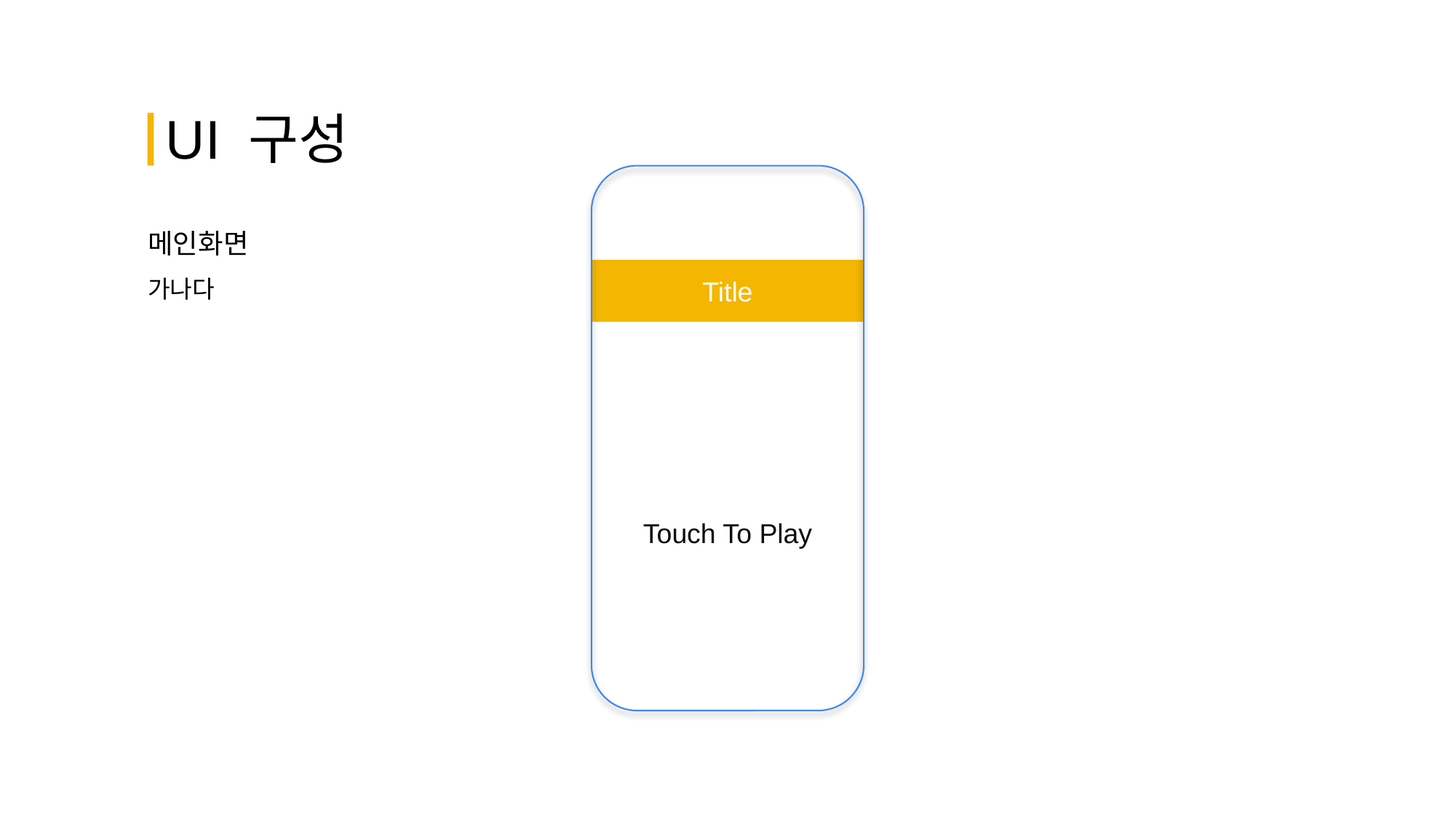

UI 구성

메인화면
가나다
Title
Touch To Play